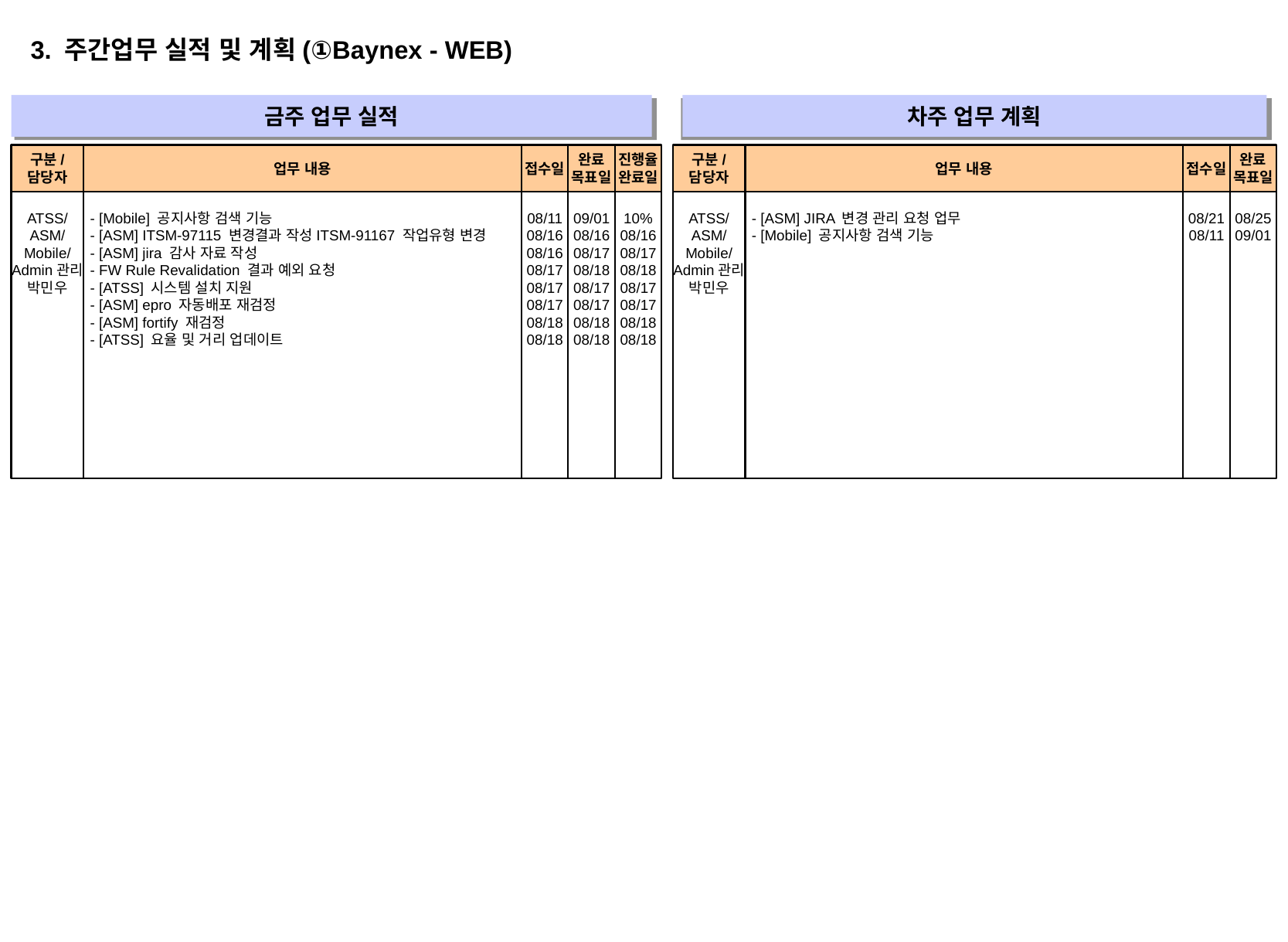

3. 주간업무 실적 및 계획(①Baynex - WEB)
금주 업무 실적
차주 업무 계획
" "
" "
구분/
담당자
업무 내용
접수일
완료
목표일
진행율
완료일
구분/
담당자
업무 내용
접수일
완료
목표일
ATSS/
ASM/
Mobile/
Admin관리
박민우

- [Mobile] 공지사항 검색 기능
- [ASM] ITSM-97115 변경결과 작성ITSM-91167 작업유형 변경
- [ASM] jira 감사 자료 작성
- FW Rule Revalidation 결과 예외 요청
- [ATSS] 시스템 설치 지원
- [ASM] epro 자동배포 재검정
- [ASM] fortify 재검정
- [ATSS] 요율 및 거리 업데이트
08/11
08/16
08/16
08/17
08/17
08/17
08/18
08/18
09/01
08/16
08/17
08/18
08/17
08/17
08/18
08/18
10%
08/16
08/17
08/18
08/17
08/17
08/18
08/18
ATSS/
ASM/
Mobile/
Admin관리
박민우

- [ASM] JIRA 변경 관리 요청 업무
- [Mobile] 공지사항 검색 기능
08/21
08/11
08/25
09/01